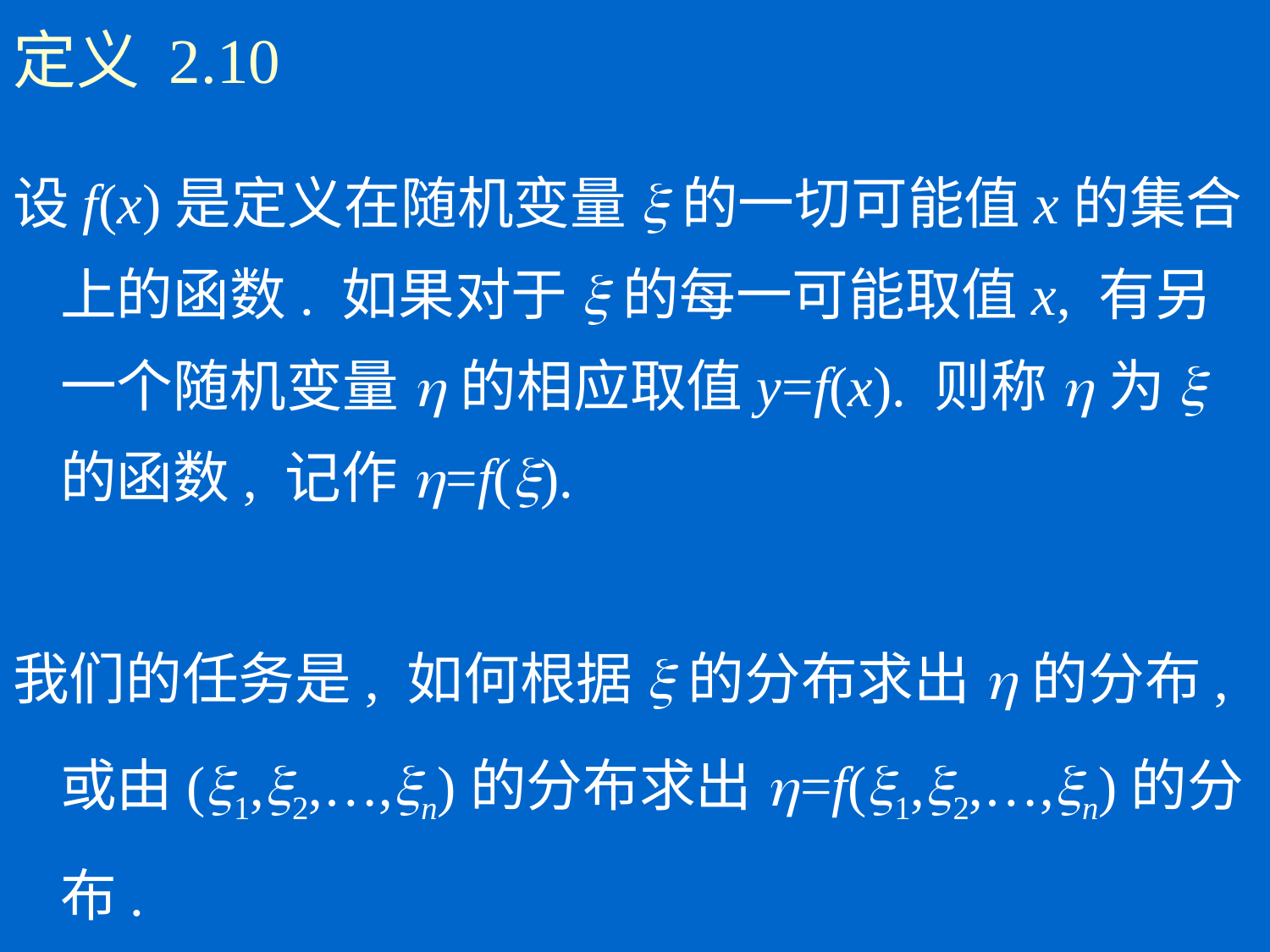

# 定义 2.10
设f(x)是定义在随机变量ξ的一切可能值x的集合上的函数. 如果对于ξ的每一可能取值x, 有另一个随机变量η的相应取值y=f(x). 则称η为ξ的函数, 记作η=f(ξ).

我们的任务是, 如何根据ξ的分布求出η的分布, 或由(ξ1,ξ2,…,ξn)的分布求出η=f(ξ1,ξ2,…,ξn)的分布.